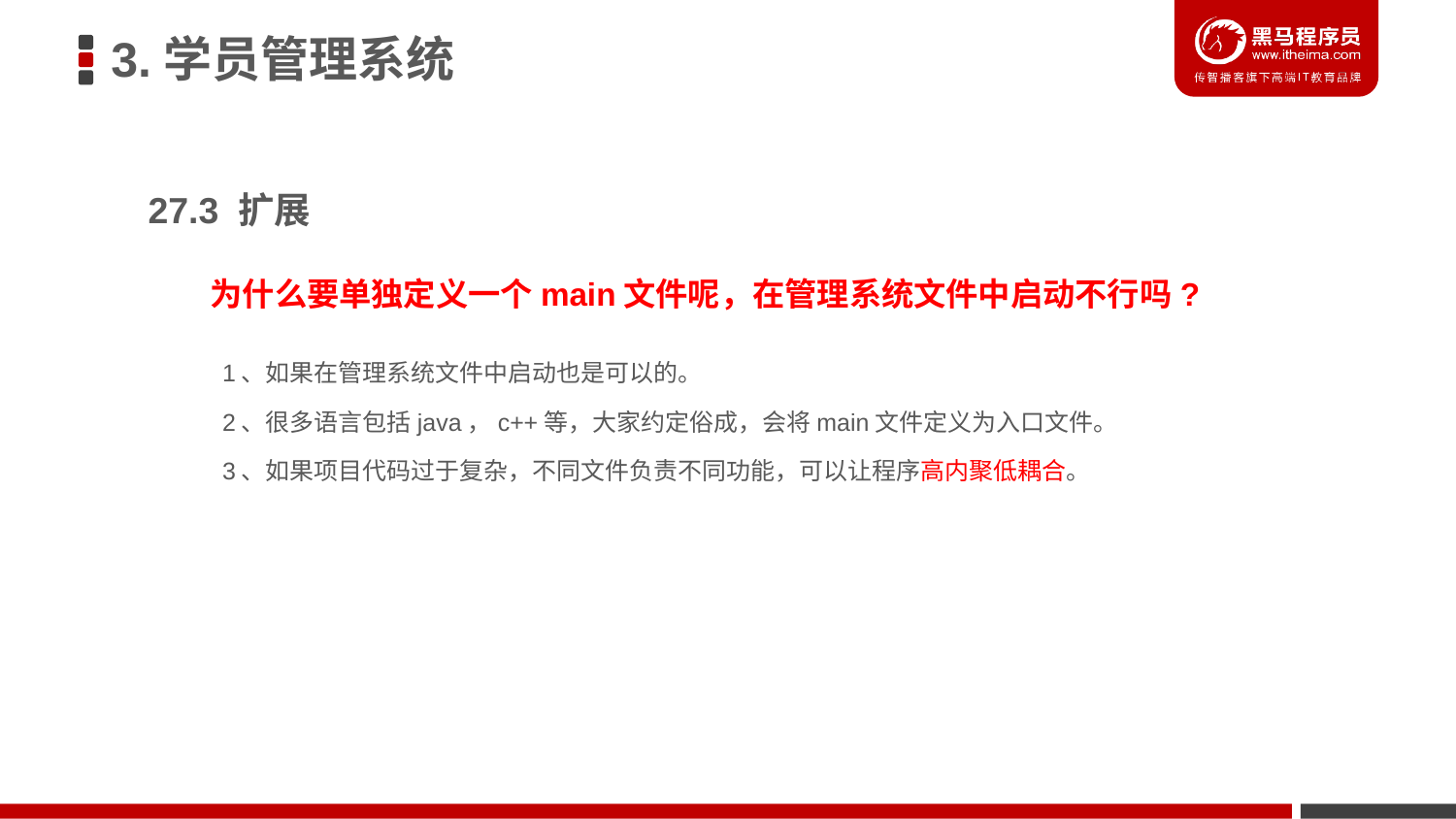

3.学员管理系统
27.3 扩展
为什么要单独定义一个main文件呢，在管理系统文件中启动不行吗?
1、如果在管理系统文件中启动也是可以的。
2、很多语言包括java，c++等，大家约定俗成，会将main文件定义为入口文件。
3、如果项目代码过于复杂，不同文件负责不同功能，可以让程序高内聚低耦合。